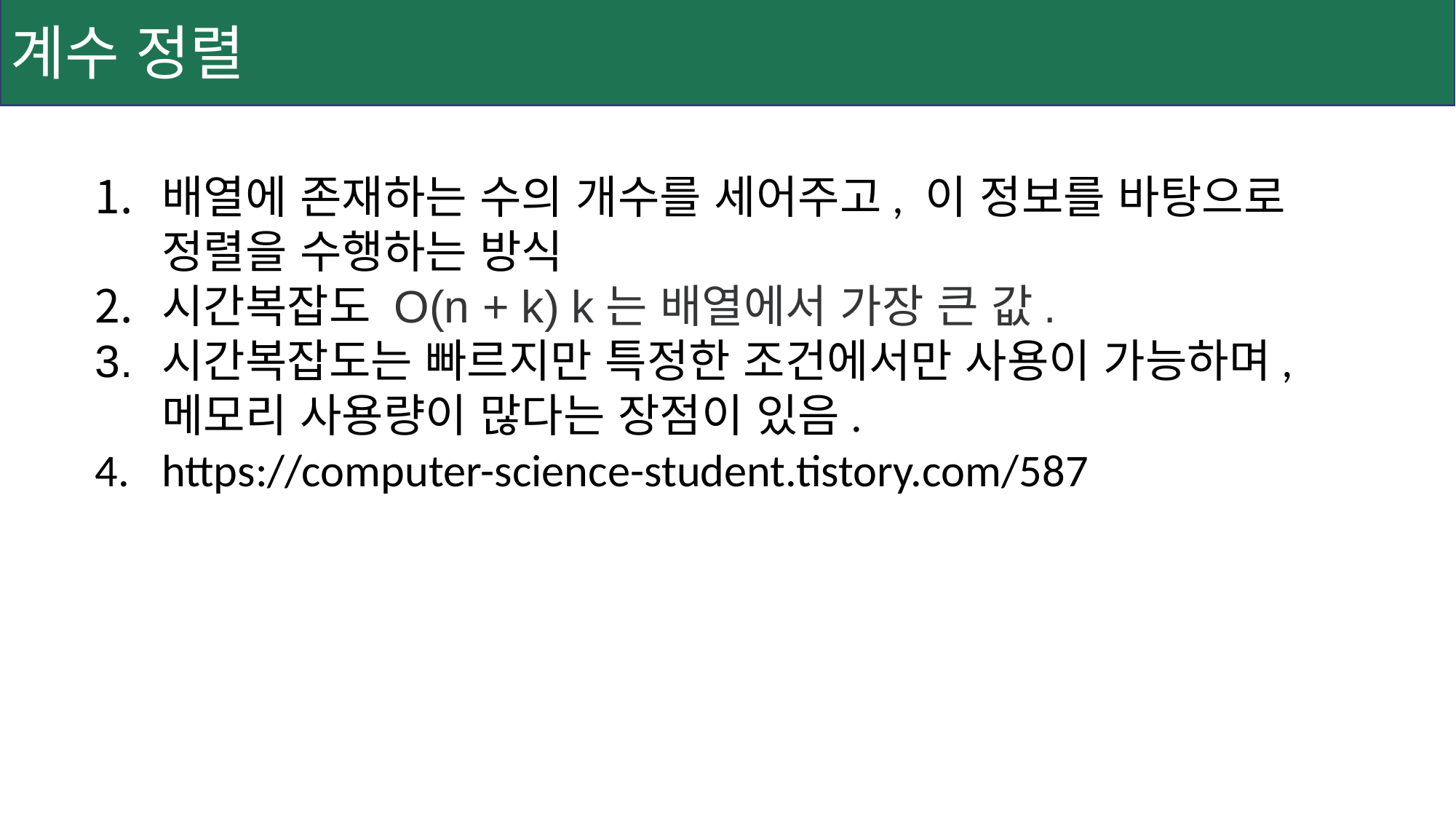

계수 정렬
배열에 존재하는 수의 개수를 세어주고, 이 정보를 바탕으로 정렬을 수행하는 방식
시간복잡도 O(n + k) k는 배열에서 가장 큰 값.
시간복잡도는 빠르지만 특정한 조건에서만 사용이 가능하며, 메모리 사용량이 많다는 장점이 있음.
https://computer-science-student.tistory.com/587